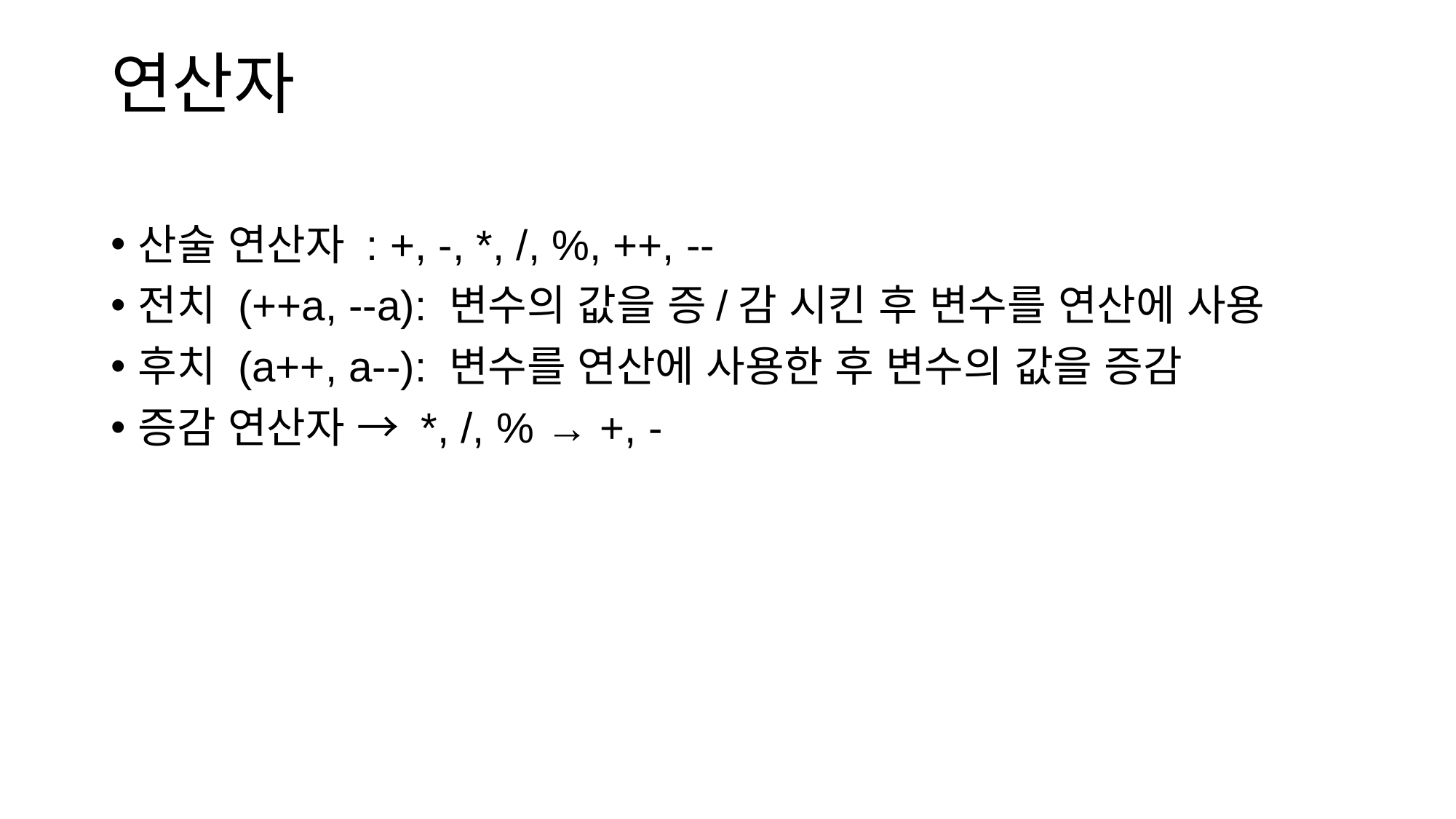

# 연산자

산술 연산자 : +, -, *, /, %, ++, --
전치 (++a, --a): 변수의 값을 증/감 시킨 후 변수를 연산에 사용
후치 (a++, a--): 변수를 연산에 사용한 후 변수의 값을 증감
증감 연산자 → *, /, % → +, -